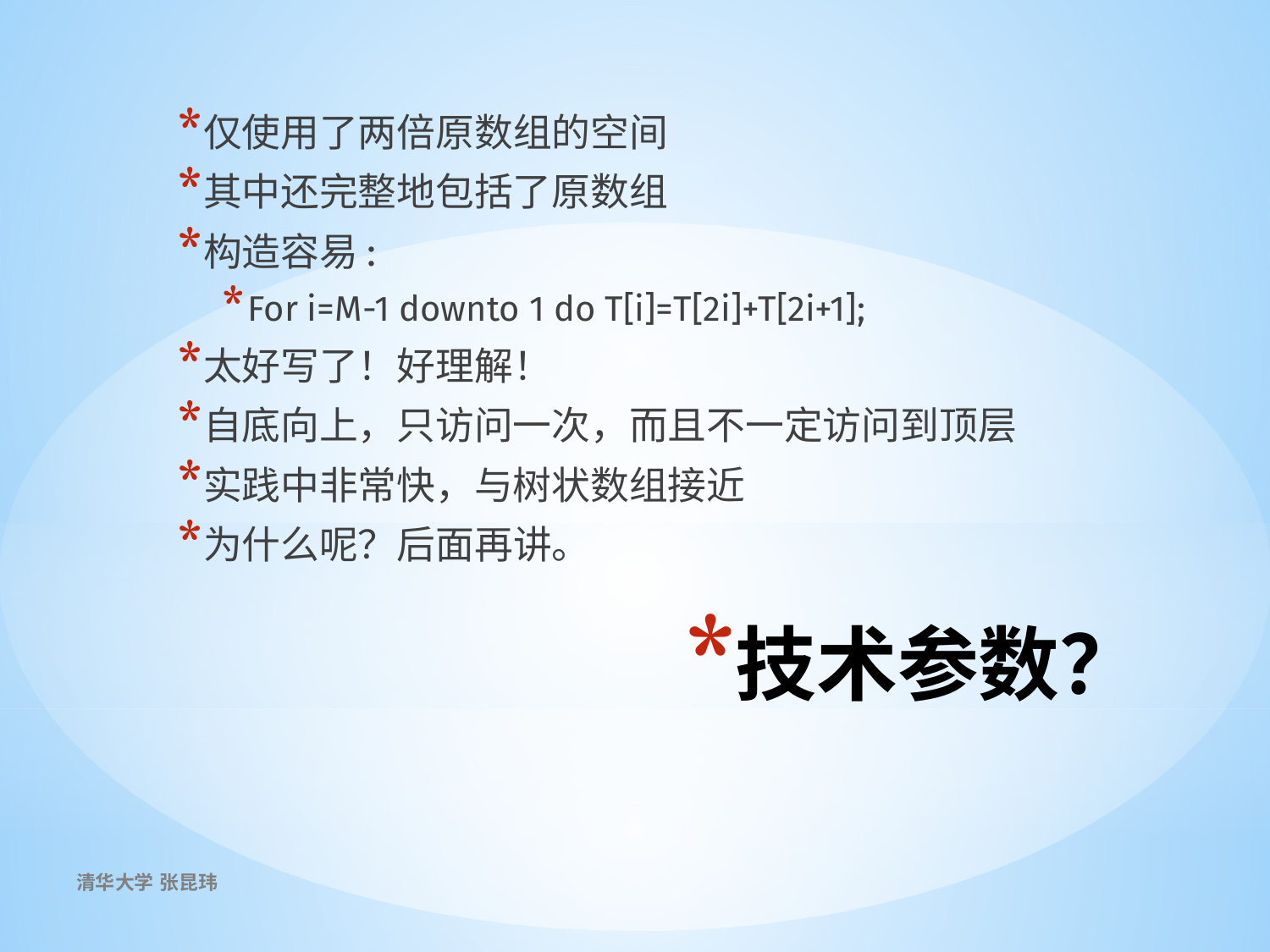

仅使用了两倍原数组的空间
其中还完整地包括了原数组
构造容易:
For i=M-1 downto 1 do T[i]=T[2i]+T[2i+1];
太好写了！好理解！
自底向上，只访问一次，而且不一定访问到顶层
实践中非常快，与树状数组接近
为什么呢？后面再讲。
# 技术参数？
清华大学 张昆玮
36